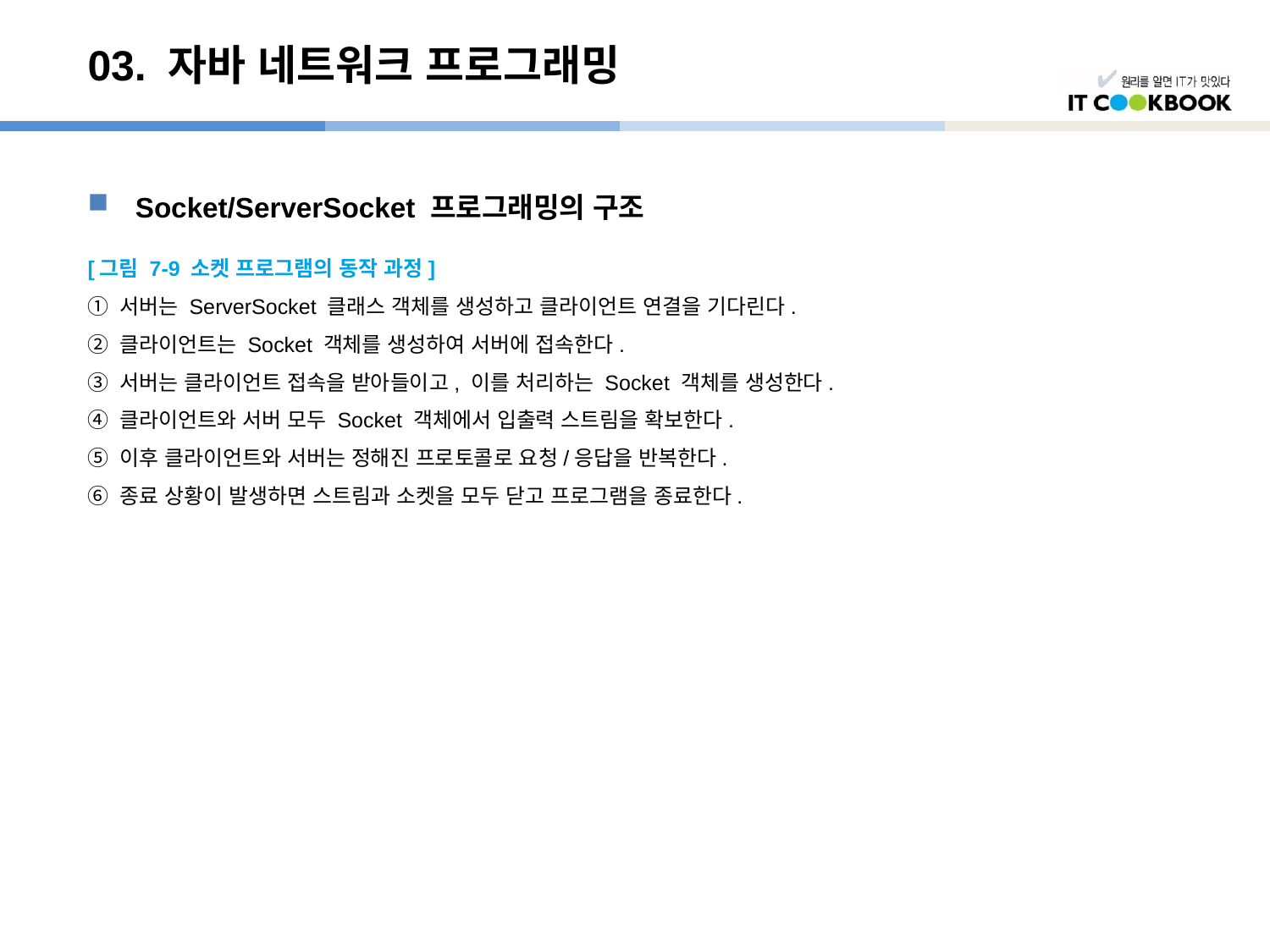

# 03. 자바 네트워크 프로그래밍
Socket/ServerSocket 프로그래밍의 구조
[그림 7-9 소켓 프로그램의 동작 과정]
① 서버는 ServerSocket 클래스 객체를 생성하고 클라이언트 연결을 기다린다.
② 클라이언트는 Socket 객체를 생성하여 서버에 접속한다.
③ 서버는 클라이언트 접속을 받아들이고, 이를 처리하는 Socket 객체를 생성한다.
④ 클라이언트와 서버 모두 Socket 객체에서 입출력 스트림을 확보한다.
⑤ 이후 클라이언트와 서버는 정해진 프로토콜로 요청/응답을 반복한다.
⑥ 종료 상황이 발생하면 스트림과 소켓을 모두 닫고 프로그램을 종료한다.